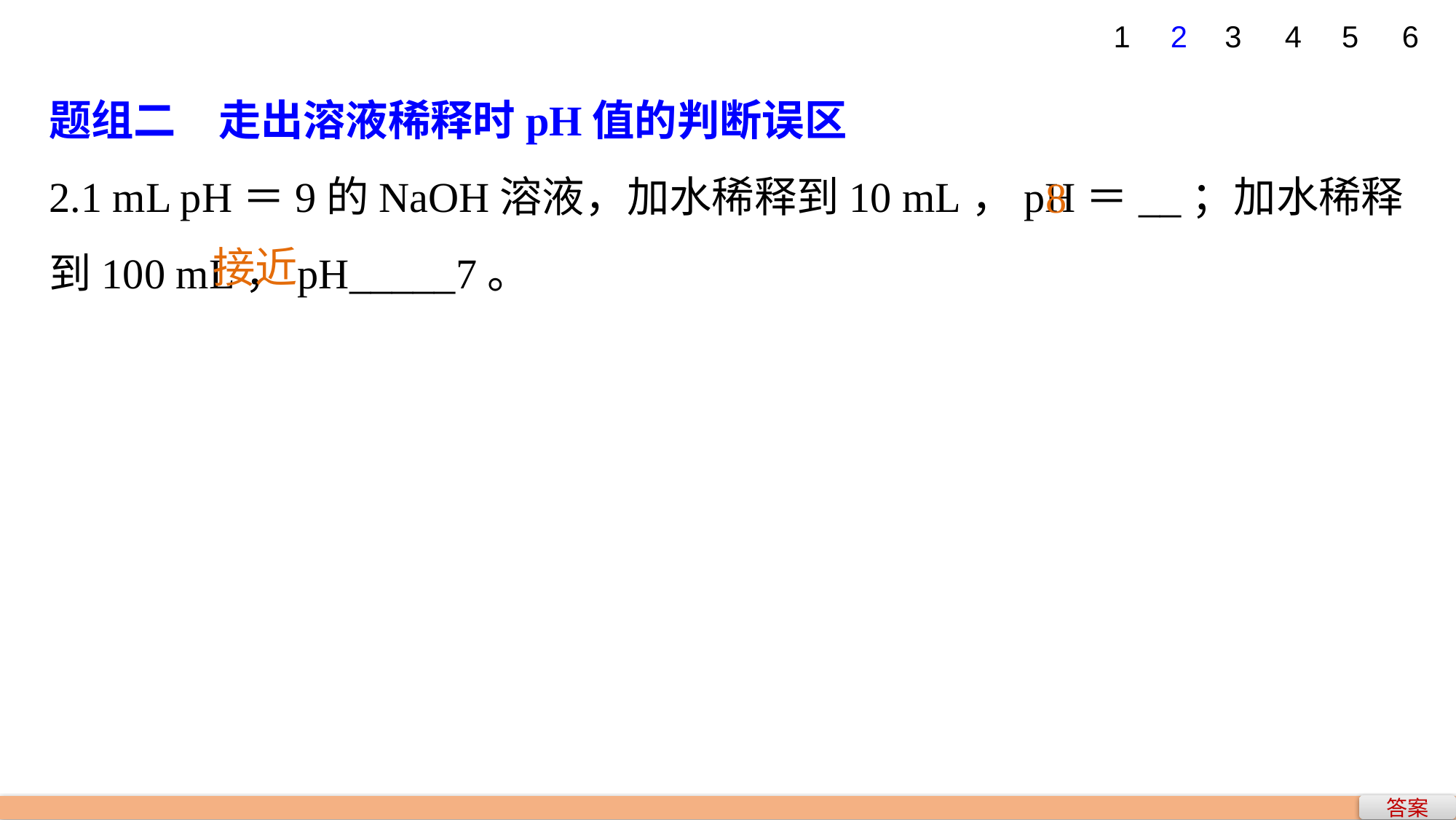

1
2
3
4
5
6
题组二　走出溶液稀释时pH值的判断误区
2.1 mL pH＝9的NaOH溶液，加水稀释到10 mL，pH＝__；加水稀释到100 mL，pH_____7。
8
接近
答案